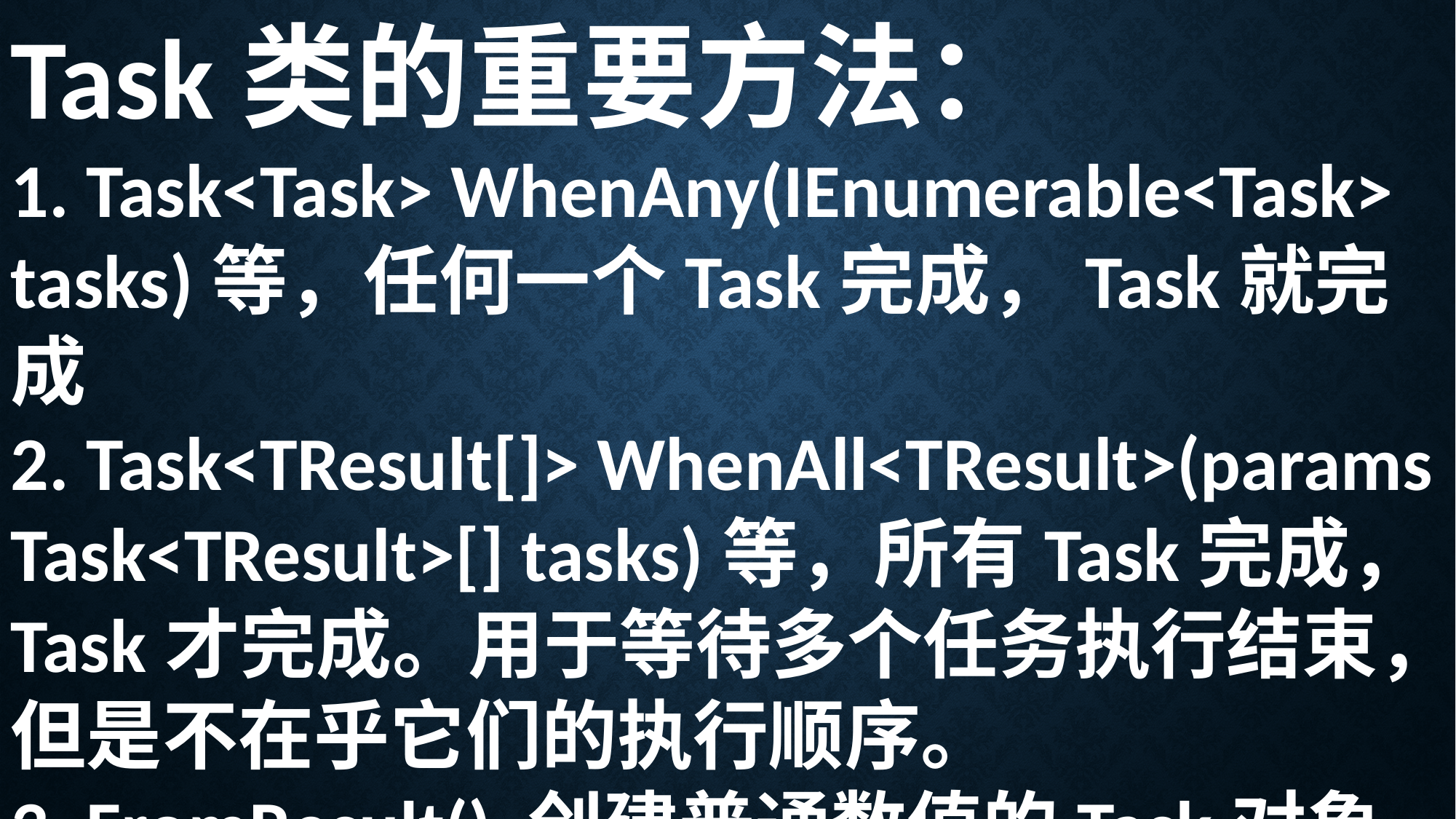

Task类的重要方法：
1. Task<Task> WhenAny(IEnumerable<Task> tasks)等，任何一个Task完成，Task就完成
2. Task<TResult[]> WhenAll<TResult>(params Task<TResult>[] tasks)等，所有Task完成，Task才完成。用于等待多个任务执行结束，但是不在乎它们的执行顺序。
3. FromResult() 创建普通数值的Task对象。